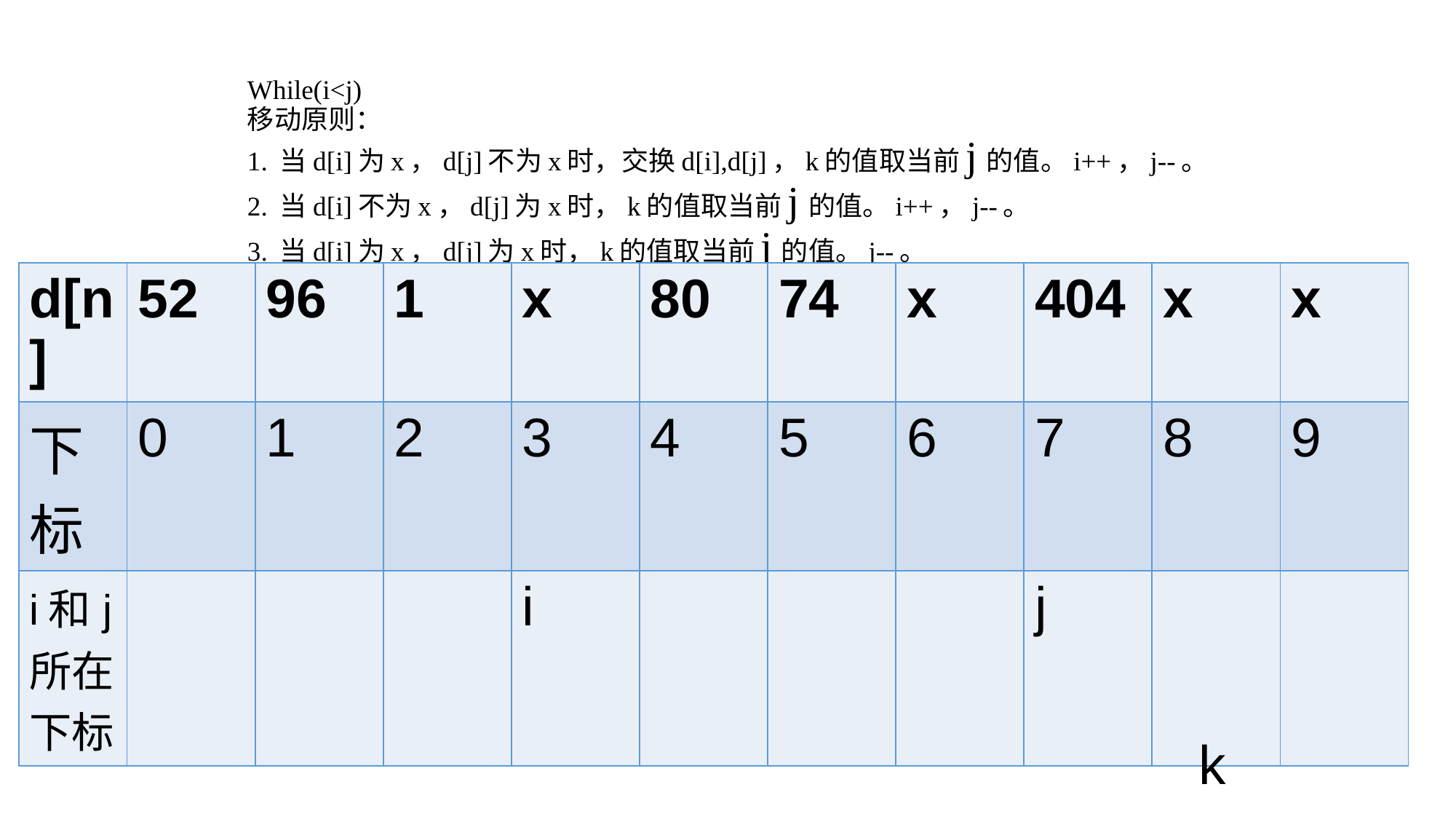

# While(i<j) 移动原则： 1. 当d[i]为x，d[j]不为x时，交换d[i],d[j]，k的值取当前j的值。i++，j--。 2. 当d[i]不为x，d[j]为x时，k的值取当前j的值。i++，j--。 3. 当d[i]为x，d[j]为x时，k的值取当前j的值。j--。 4. 当d[i]不为x，d[j]不为x时，i++。
| d[n] | 52 | 96 | 1 | x | 80 | 74 | x | 404 | x | x |
| --- | --- | --- | --- | --- | --- | --- | --- | --- | --- | --- |
| 下标 | 0 | 1 | 2 | 3 | 4 | 5 | 6 | 7 | 8 | 9 |
| i和j所在下标 |  |  |  | i |  |  |  | j |  |  |

k